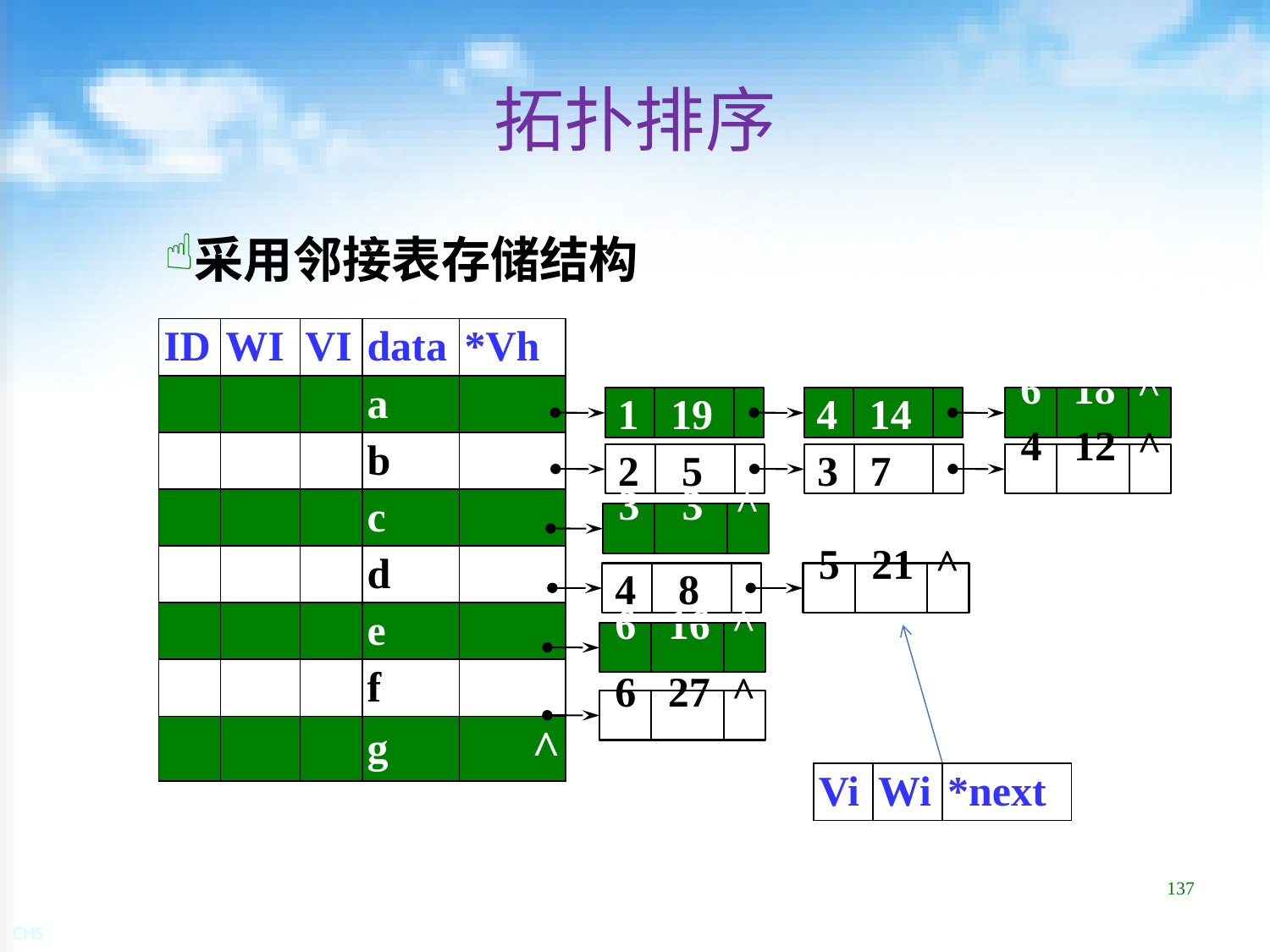

# 拓扑排序
采用邻接表存储结构
| ID | WI | VI | data | \*Vh |
| --- | --- | --- | --- | --- |
|  |  |  | a |  |
|  |  |  | b |  |
|  |  |  | c |  |
|  |  |  | d |  |
|  |  |  | e |  |
|  |  |  | f |  |
|  |  |  | g | ^ |
1   19

4   14

 6   18  ^

2    5

3   7

 4   12  ^

 3    3   ^

4    8

 5   21  ^

 6   16  ^

 6   27  ^

| Vi | Wi | \*next |
| --- | --- | --- |
137